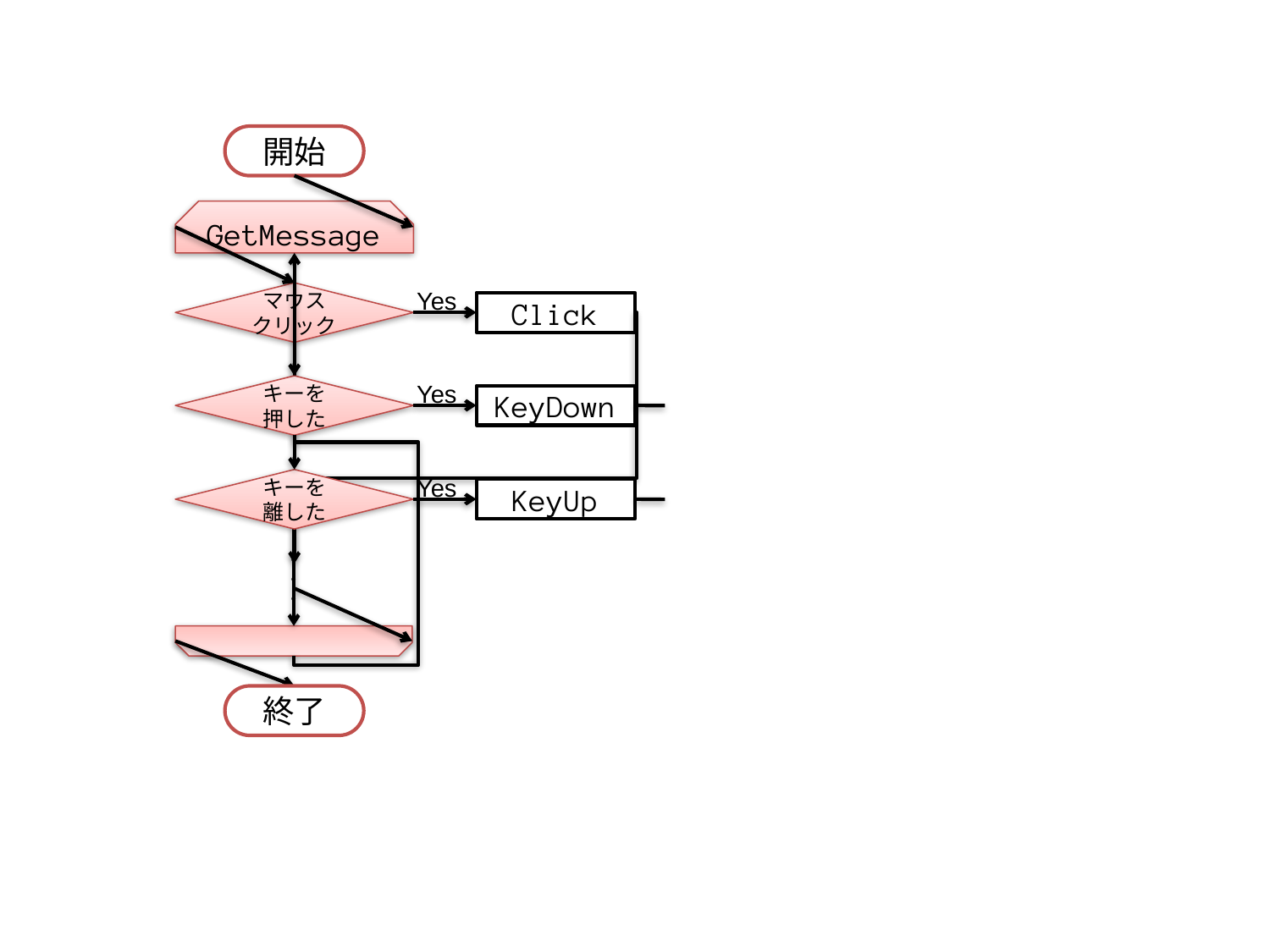

開始
GetMessage
Yes
マウス
クリック
Click
Yes
キーを
押した
KeyDown
Yes
キーを
離した
KeyUp
・・・

終了